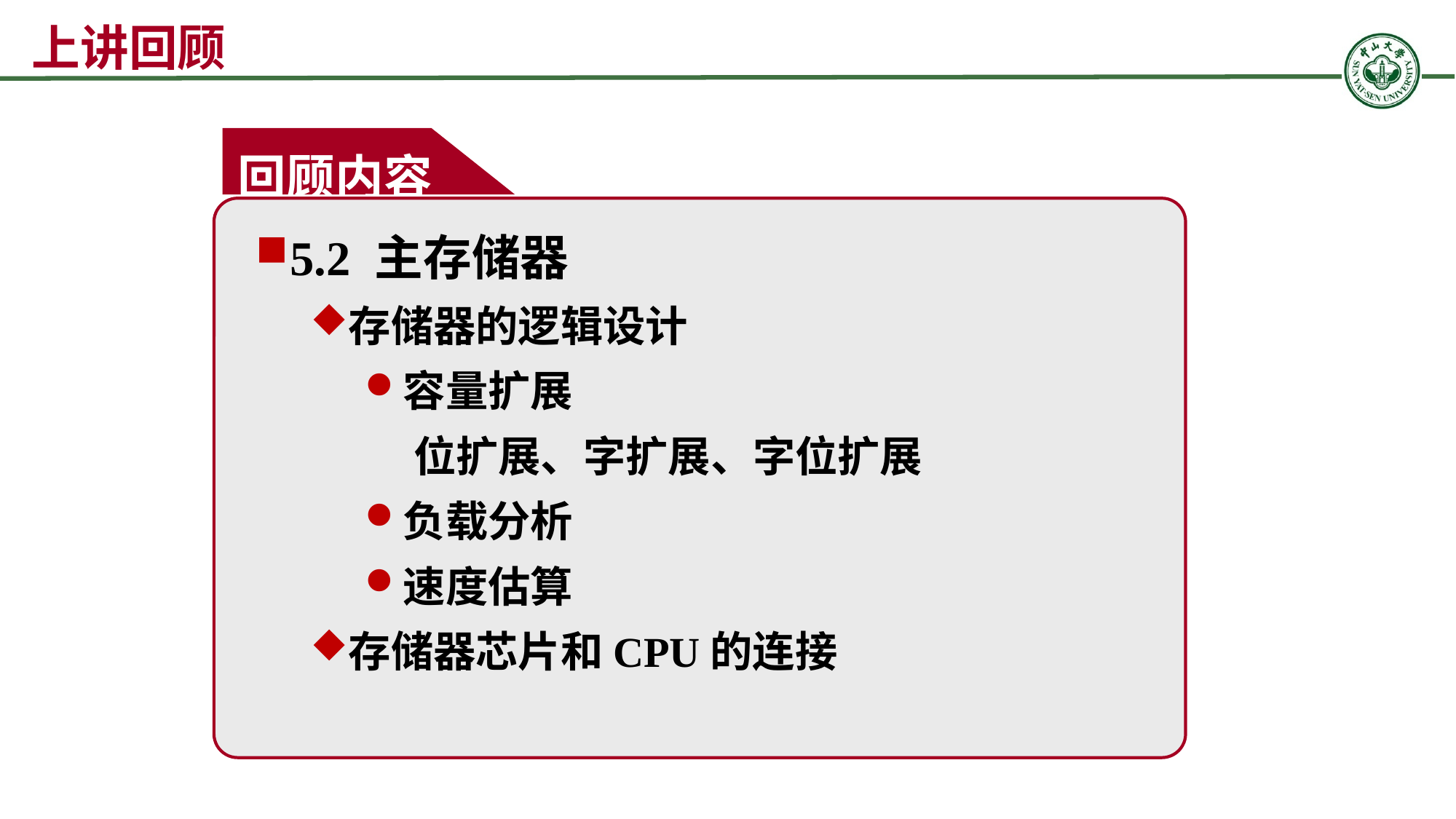

上讲回顾
回顾内容

5.2 主存储器
存储器的逻辑设计
容量扩展
    位扩展、字扩展、字位扩展
负载分析
速度估算
存储器芯片和CPU的连接